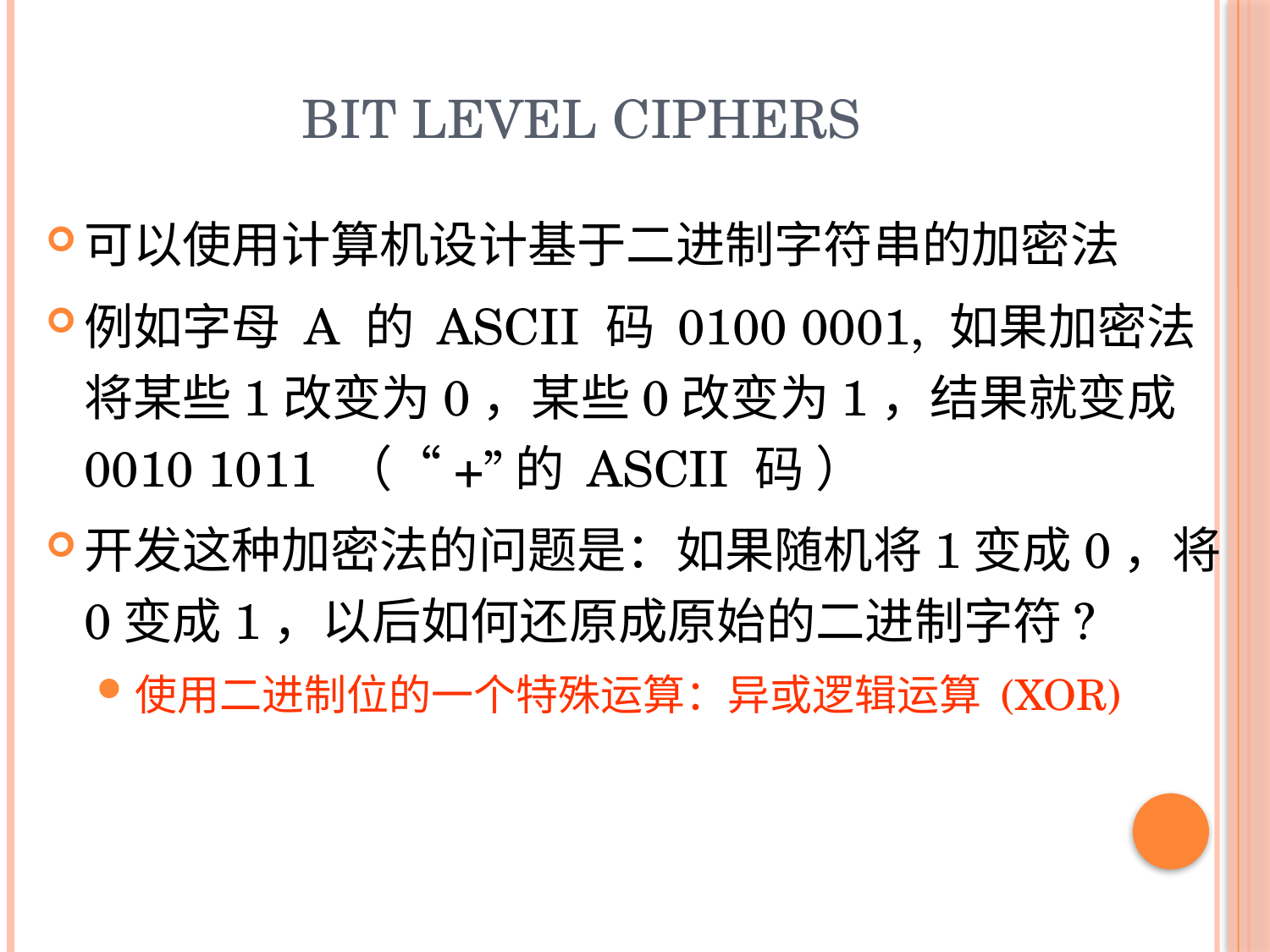

# Bit Level Ciphers
可以使用计算机设计基于二进制字符串的加密法
例如字母 A 的 ASCII 码 0100 0001, 如果加密法将某些1改变为0，某些0改变为1，结果就变成 0010 1011 （“+”的 ASCII 码 ）
开发这种加密法的问题是：如果随机将1变成0，将0变成1，以后如何还原成原始的二进制字符?
使用二进制位的一个特殊运算：异或逻辑运算 (XOR)